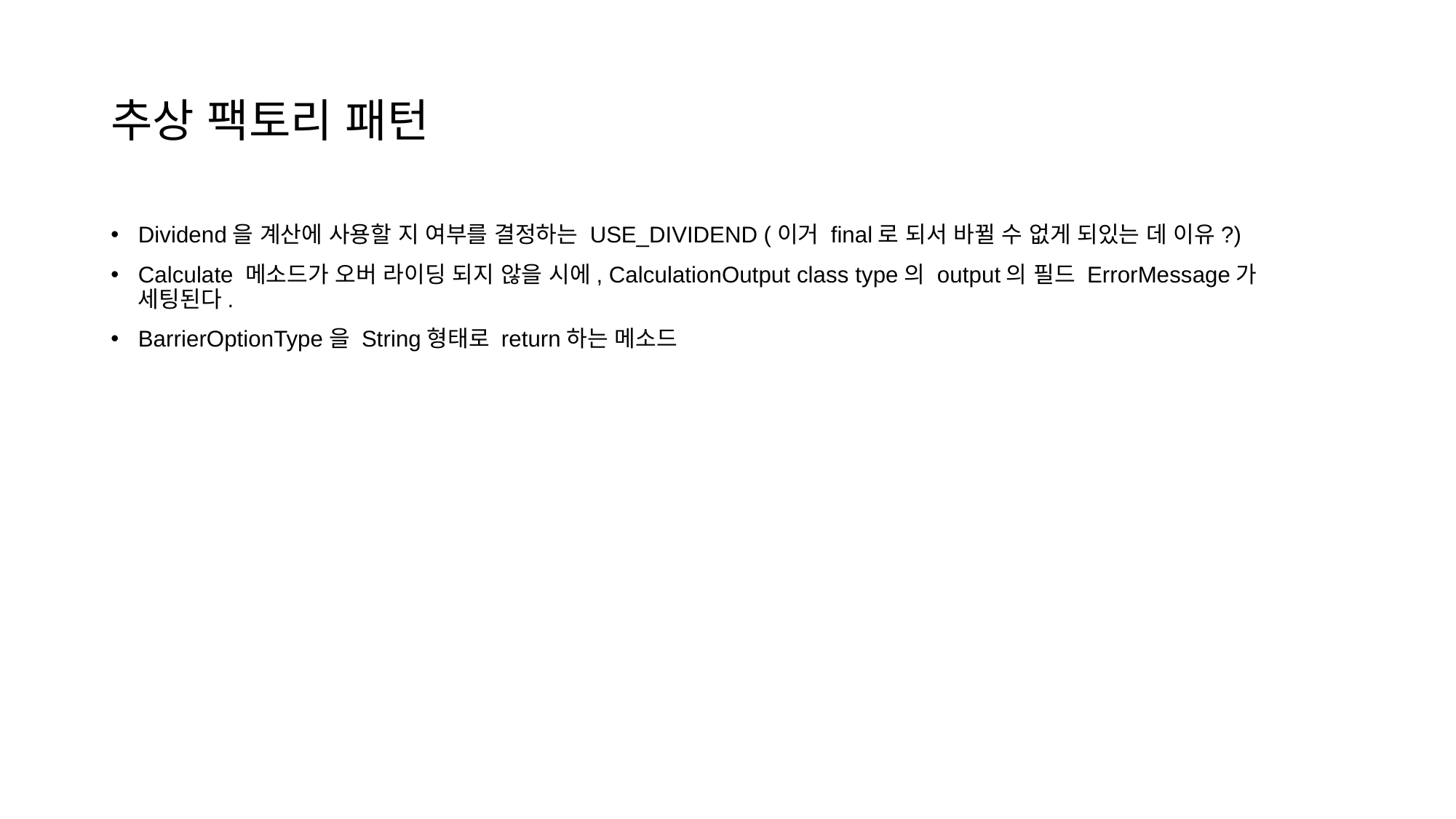

# 추상 팩토리 패턴
Dividend을 계산에 사용할 지 여부를 결정하는 USE_DIVIDEND (이거 final로 되서 바뀔 수 없게 되있는 데 이유?)
Calculate 메소드가 오버 라이딩 되지 않을 시에, CalculationOutput class type의 output의 필드 ErrorMessage가 세팅된다.
BarrierOptionType을 String형태로 return하는 메소드